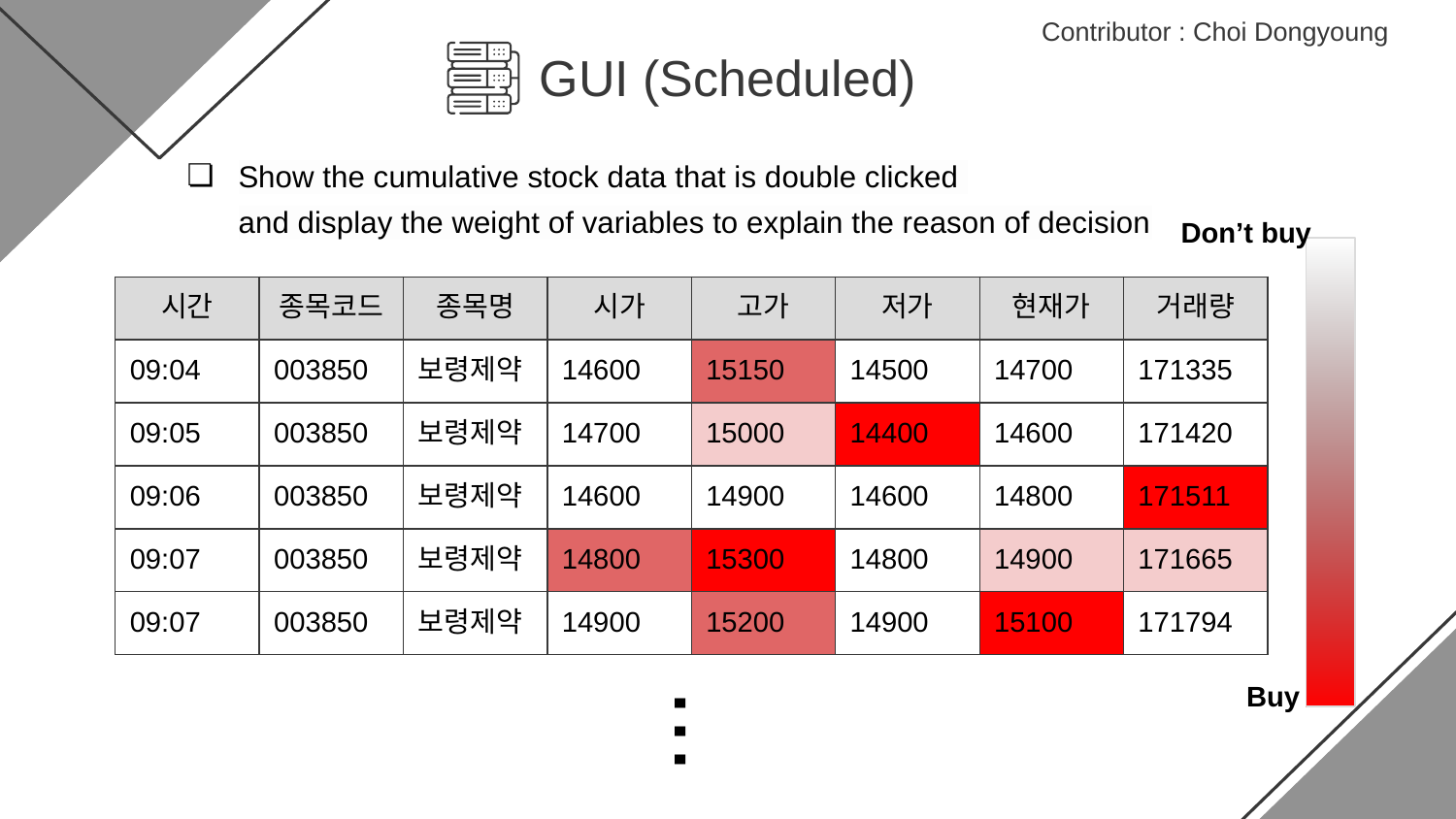

Contributor : Choi Dongyoung
GUI (Scheduled)

Show the cumulative stock data that is double clicked
and display the weight of variables to explain the reason of decision
Don’t buy
| 시간 | 종목코드 | 종목명 | 시가 | 고가 | 저가 | 현재가 | 거래량 |
| --- | --- | --- | --- | --- | --- | --- | --- |
| 09:04 | 003850 | 보령제약 | 14600 | 15150 | 14500 | 14700 | 171335 |
| 09:05 | 003850 | 보령제약 | 14700 | 15000 | 14400 | 14600 | 171420 |
| 09:06 | 003850 | 보령제약 | 14600 | 14900 | 14600 | 14800 | 171511 |
| 09:07 | 003850 | 보령제약 | 14800 | 15300 | 14800 | 14900 | 171665 |
| 09:07 | 003850 | 보령제약 | 14900 | 15200 | 14900 | 15100 | 171794 |

...
Buy